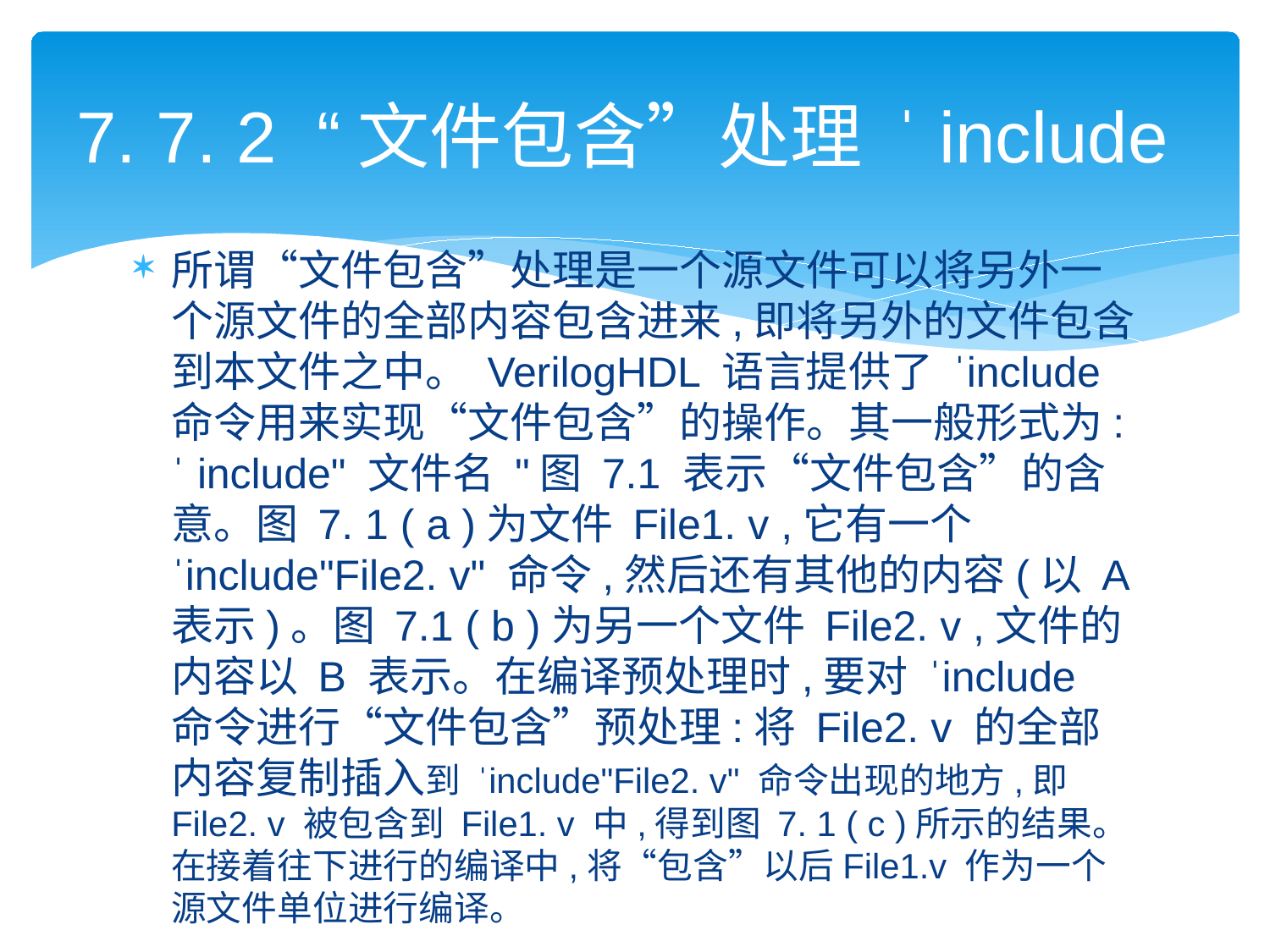

# 7. 7. 2  “文件包含”处理 ˈ include
所谓“文件包含”处理是一个源文件可以将另外一个源文件的全部内容包含进来,即将另外的文件包含到本文件之中。 VerilogHDL 语言提供了 ˈinclude 命令用来实现“文件包含”的操作。其一般形式为:ˈ include" 文件名 "图 7.1 表示“文件包含”的含意。图 7. 1 ( a )为文件 File1. v ,它有一个 ˈinclude"File2. v" 命令,然后还有其他的内容(以 A 表示)。图 7.1 ( b )为另一个文件 File2. v ,文件的内容以 B 表示。在编译预处理时,要对 ˈinclude 命令进行“文件包含”预处理:将 File2. v 的全部内容复制插入到 ˈinclude"File2. v" 命令出现的地方,即 File2. v 被包含到 File1. v 中,得到图 7. 1 ( c )所示的结果。在接着往下进行的编译中,将“包含”以后File1.v 作为一个源文件单位进行编译。